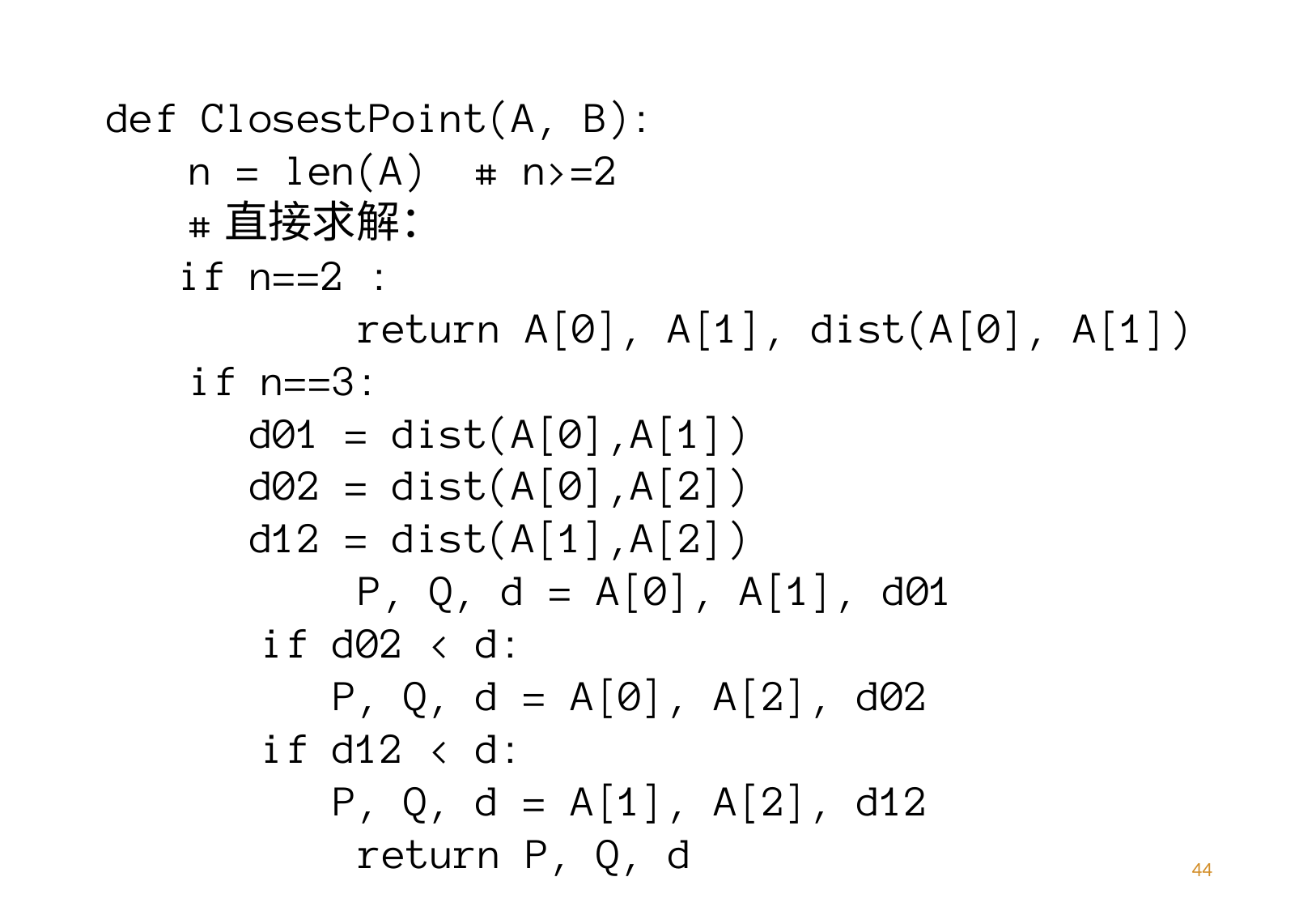

def ClosestPoint(A, B):
	n = len(A)  # n>=2
	#直接求解：
   if n==2 :
		  return A[0], A[1], dist(A[0], A[1])
	if n==3:
      d01 = dist(A[0],A[1])
      d02 = dist(A[0],A[2])
      d12 = dist(A[1],A[2])
		  P, Q, d = A[0], A[1], d01
	   if d02 < d:
	      P, Q, d = A[0], A[2], d02
	   if d12 < d:
	      P, Q, d = A[1], A[2], d12
		  return P, Q, d
44